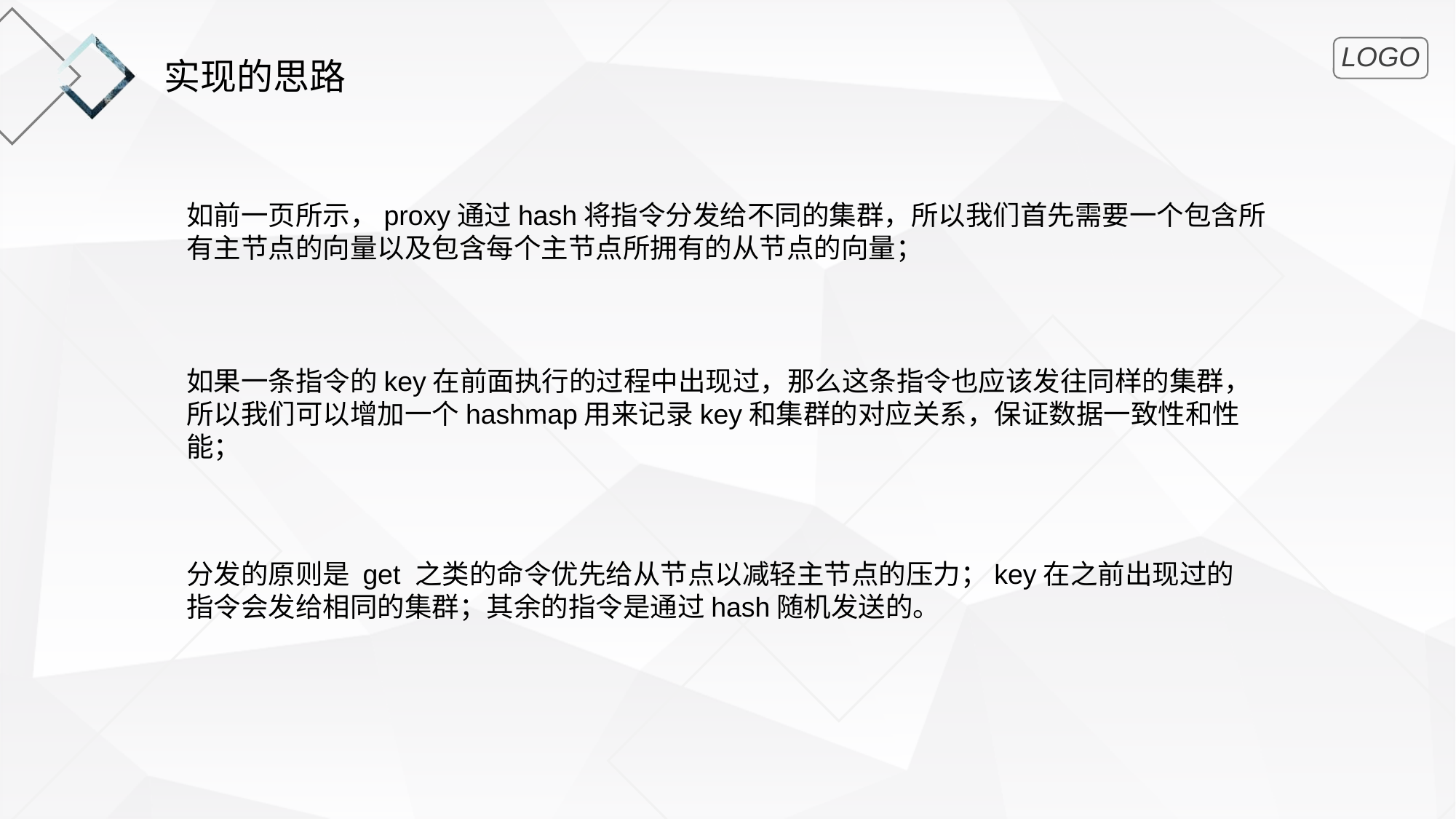

实现的思路
如前一页所示，proxy通过hash将指令分发给不同的集群，所以我们首先需要一个包含所有主节点的向量以及包含每个主节点所拥有的从节点的向量；
如果一条指令的key在前面执行的过程中出现过，那么这条指令也应该发往同样的集群，所以我们可以增加一个hashmap用来记录key和集群的对应关系，保证数据一致性和性能；
分发的原则是 get 之类的命令优先给从节点以减轻主节点的压力；key在之前出现过的指令会发给相同的集群；其余的指令是通过hash随机发送的。